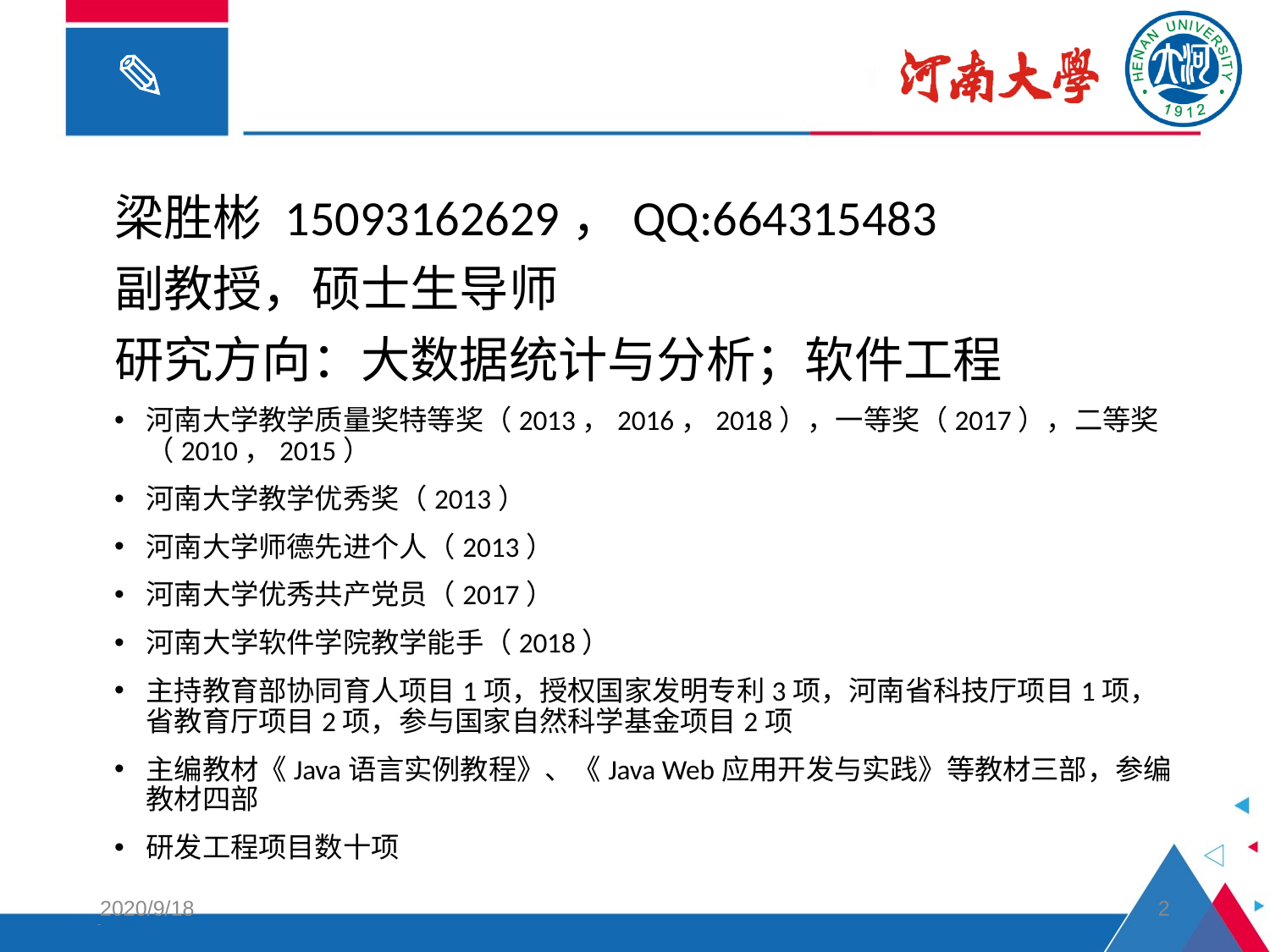

梁胜彬 15093162629，QQ:664315483
副教授，硕士生导师
研究方向：大数据统计与分析；软件工程
河南大学教学质量奖特等奖（2013，2016，2018），一等奖（2017），二等奖（2010，2015）
河南大学教学优秀奖（2013）
河南大学师德先进个人（2013）
河南大学优秀共产党员（2017）
河南大学软件学院教学能手（2018）
主持教育部协同育人项目1项，授权国家发明专利3项，河南省科技厅项目1项，省教育厅项目2项，参与国家自然科学基金项目2项
主编教材《Java语言实例教程》、《Java Web应用开发与实践》等教材三部，参编教材四部
研发工程项目数十项

2020/9/18
2